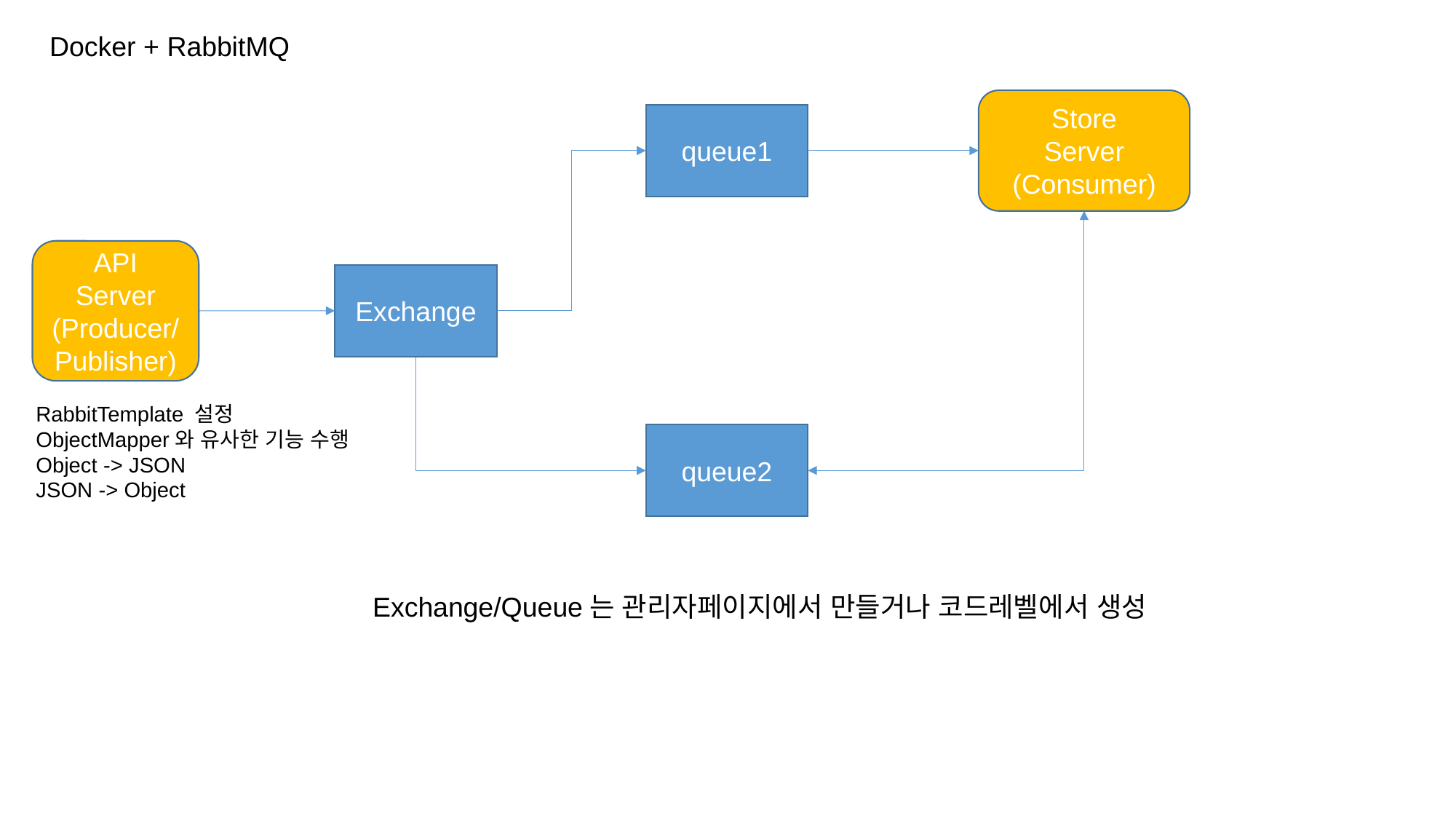

Docker + RabbitMQ
Store
Server
(Consumer)
queue1
API
Server
(Producer/
Publisher)
Exchange
RabbitTemplate 설정
ObjectMapper와 유사한 기능 수행
Object -> JSON
JSON -> Object
queue2
Exchange/Queue는 관리자페이지에서 만들거나 코드레벨에서 생성